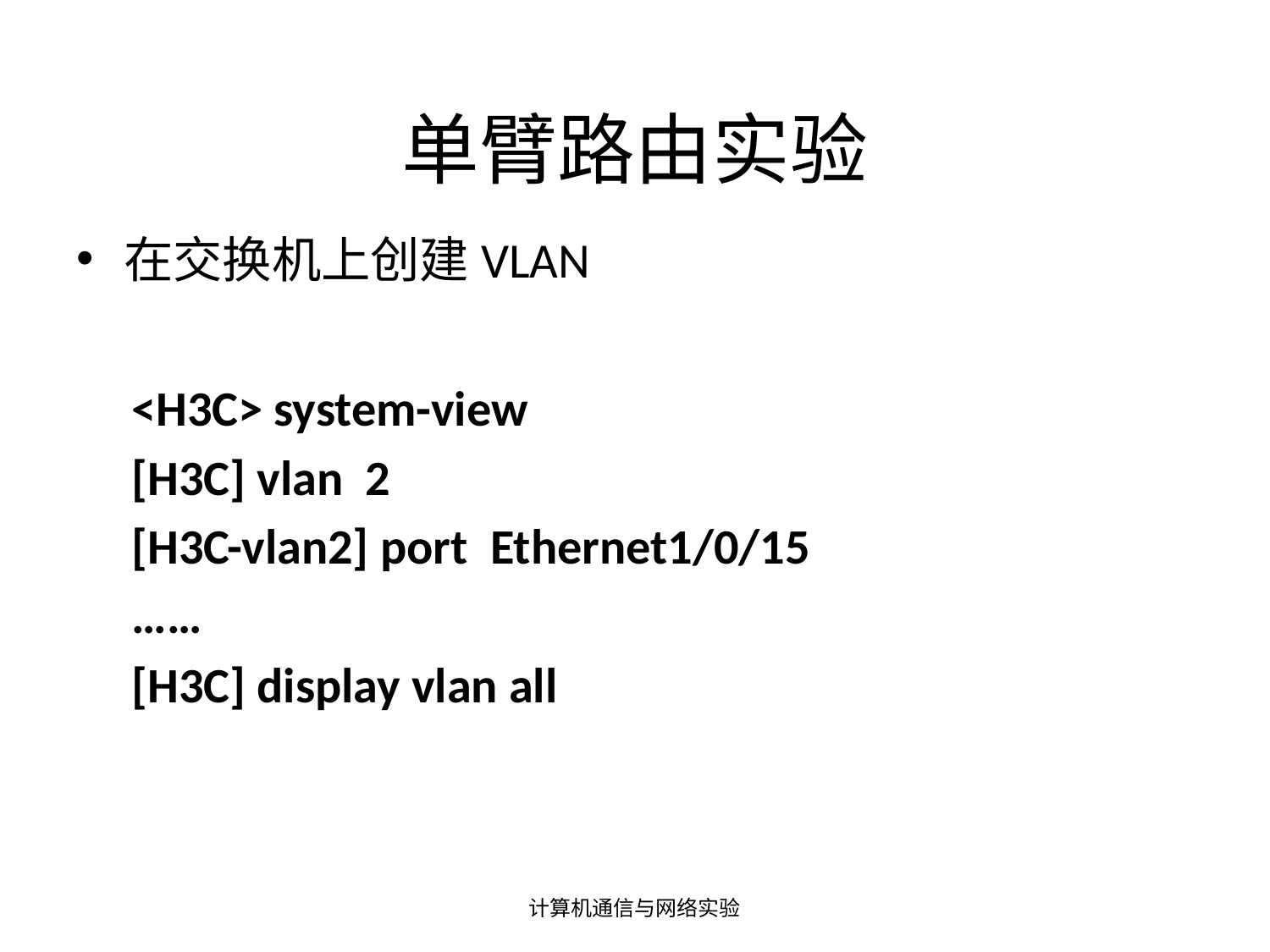

# 单臂路由实验
在交换机上创建VLAN

<H3C> system-view
[H3C] vlan  2
[H3C-vlan2] port  Ethernet1/0/15
……
[H3C] display vlan all
计算机通信与网络实验